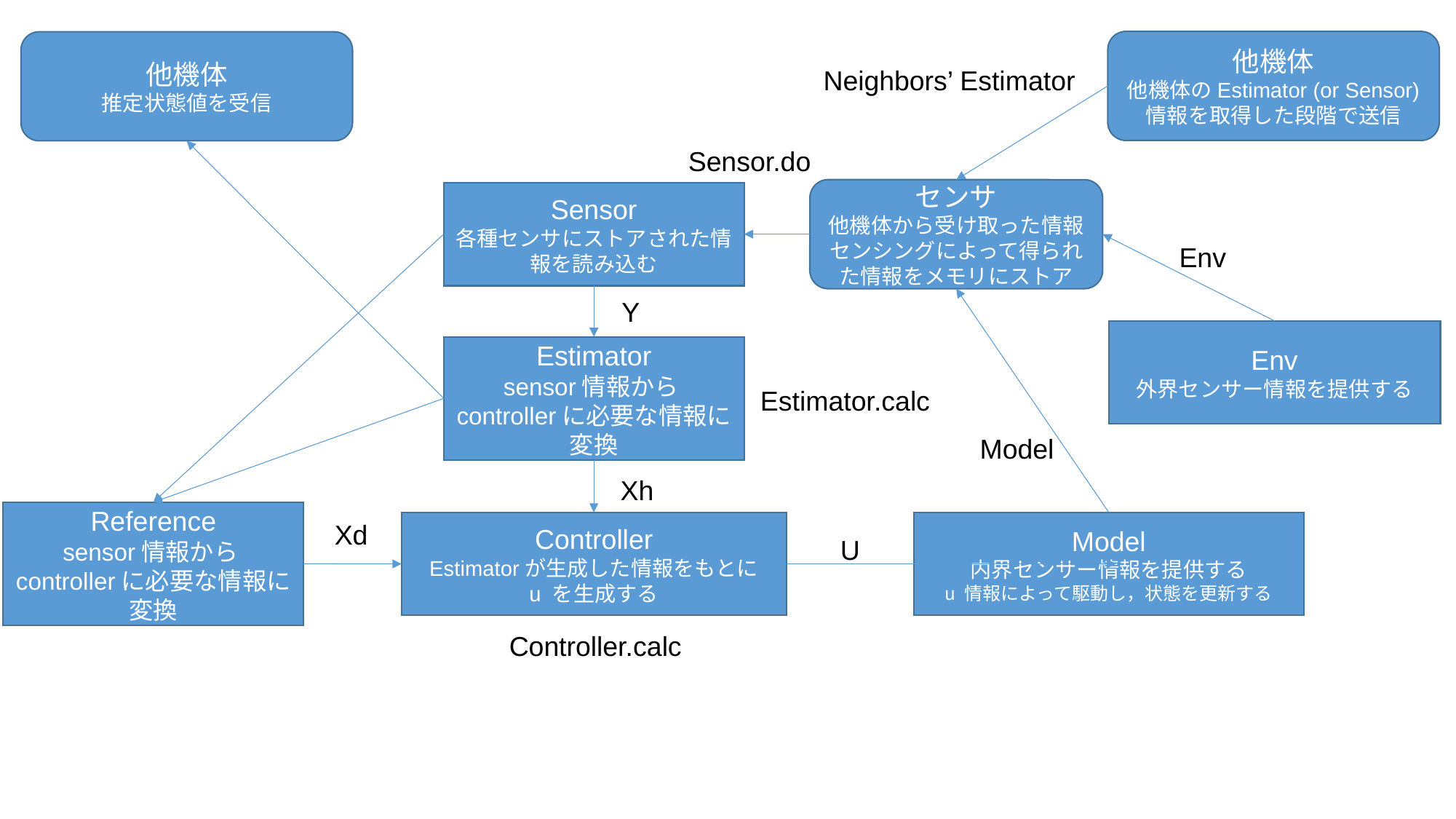

他機体
他機体のEstimator (or Sensor) 情報を取得した段階で送信
他機体
推定状態値を受信
Neighbors’ Estimator
Sensor.do
センサ
他機体から受け取った情報
センシングによって得られた情報をメモリにストア
Sensor
各種センサにストアされた情報を読み込む
Env
Y
Env
外界センサー情報を提供する
Estimator
sensor情報からcontrollerに必要な情報に変換
Estimator.calc
Model
Xh
Reference
sensor情報からcontrollerに必要な情報に変換
Xd
Controller
Estimatorが生成した情報をもとに
u を生成する
Model
内界センサー情報を提供する
u 情報によって駆動し，状態を更新する
U
Controller.calc